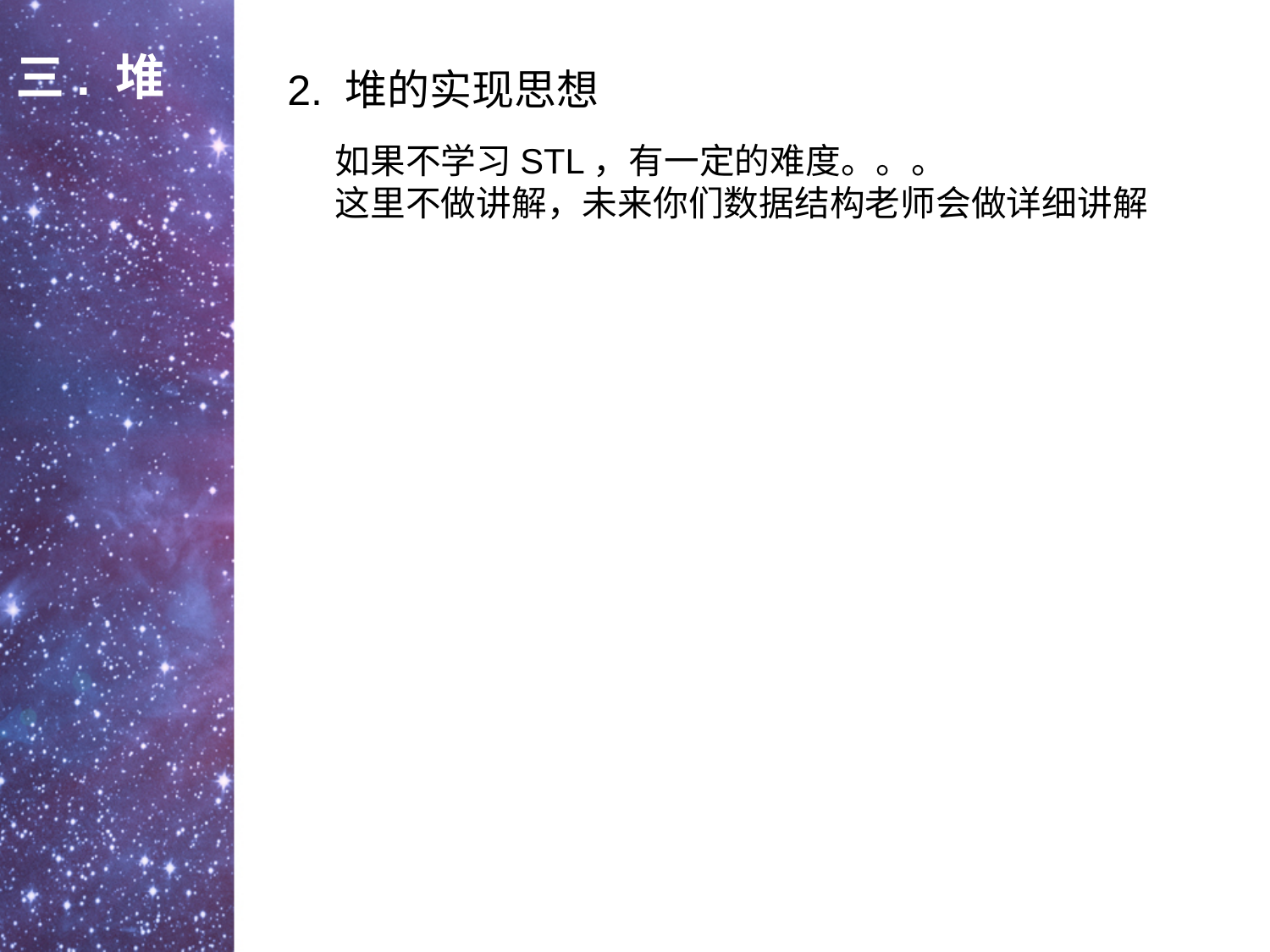

三. 堆
2. 堆的实现思想
     如果不学习STL，有一定的难度。。。
     这里不做讲解，未来你们数据结构老师会做详细讲解
点击添加文本
点击添加文本
点击添加文本
点击添加文本